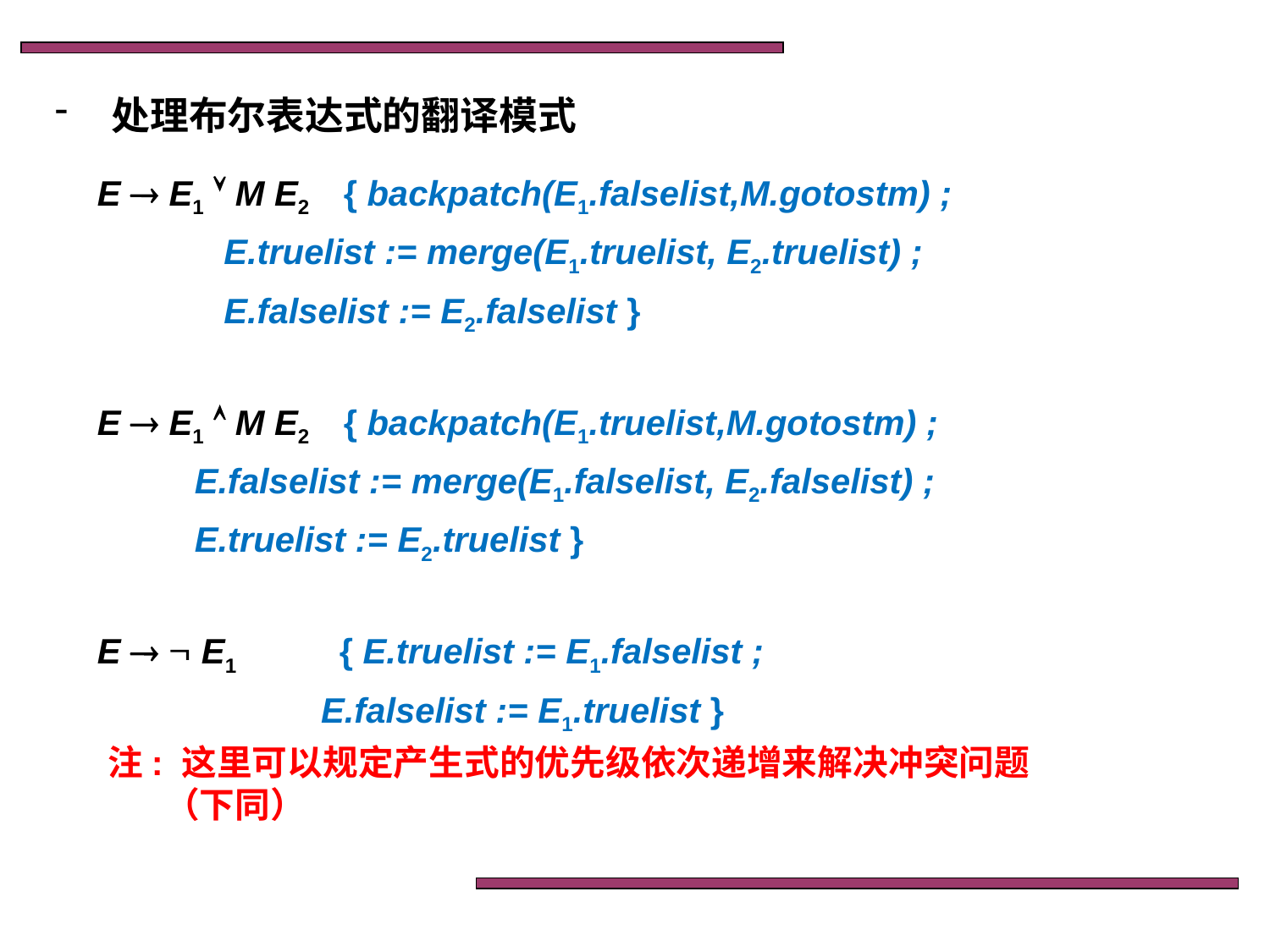

处理布尔表达式的翻译模式
E → E1 ∨ M E2      { backpatch(E1.falselist,M.gotostm) ;
             E.truelist := merge(E1.truelist, E2.truelist) ;
             E.falselist := E2.falselist }

E → E1 ∧ M E2      { backpatch(E1.truelist,M.gotostm) ;
          E.falselist := merge(E1.falselist, E2.falselist) ;
          E.truelist := E2.truelist }

E → ¬ E1                  { E.truelist := E1.falselist ;
                       E.falselist := E1.truelist }

注: 这里可以规定产生式的优先级依次递增来解决冲突问题
      （下同）
53